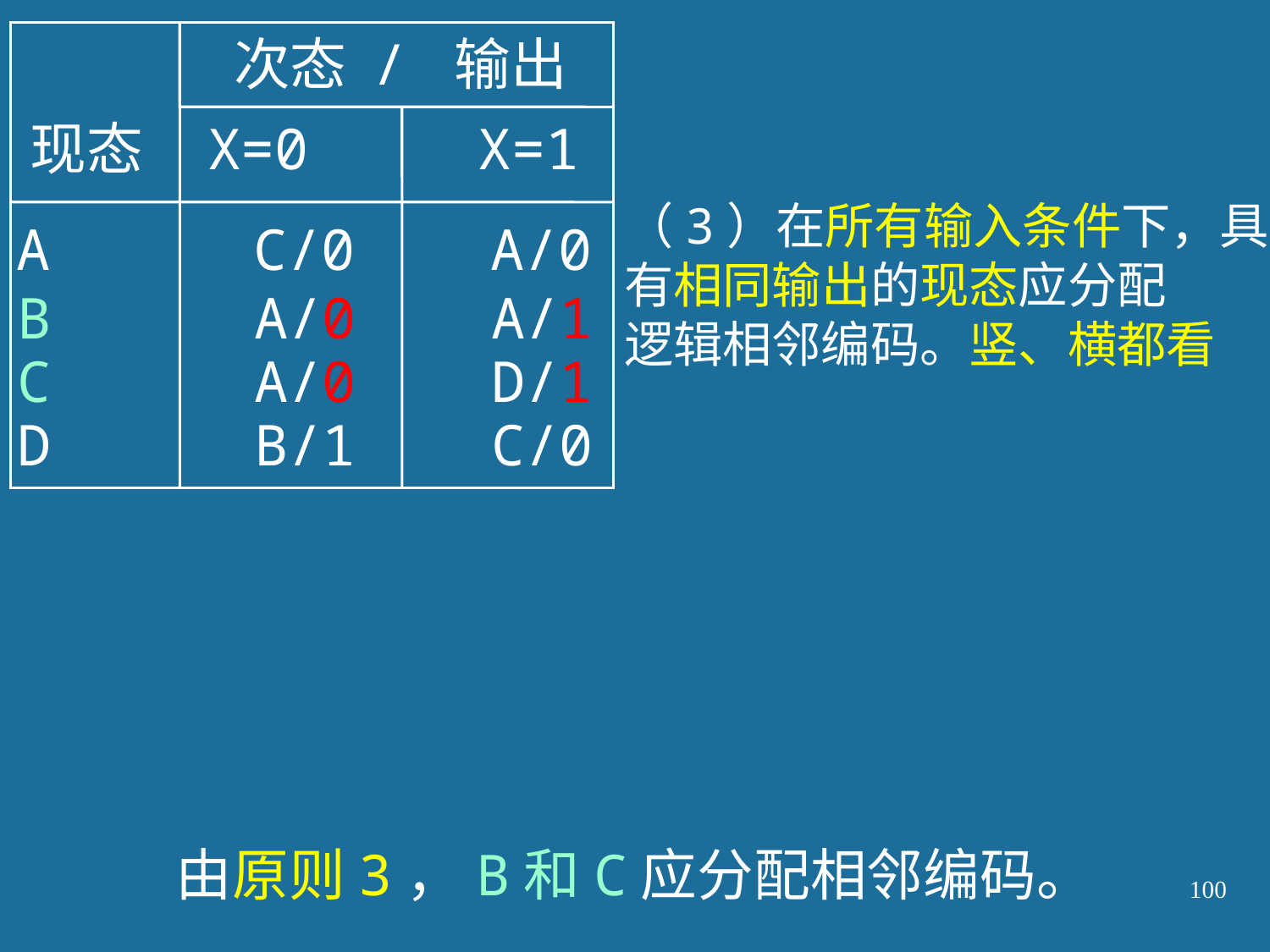

次态 / 输出
  现态    X=0     X=1

（3）在所有输入条件下，具
有相同输出的现态应分配
逻辑相邻编码。竖、横都看

 A      C/0    A/0
B      A/0    A/1
C      A/0    D/1
D      B/1    C/0
由原则3，B和C应分配相邻编码。
100